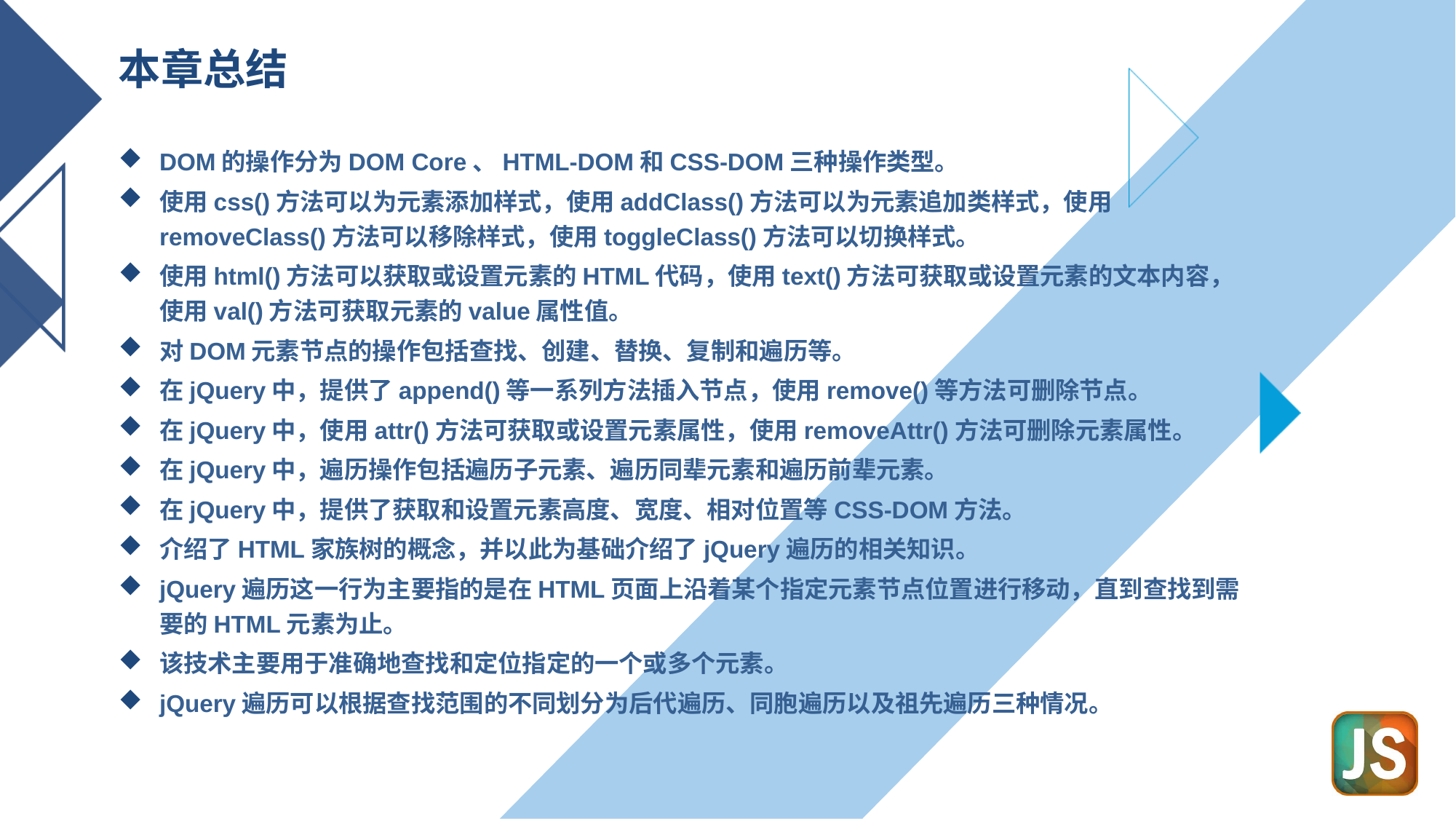

# 本章总结
DOM的操作分为DOM Core、HTML-DOM和CSS-DOM三种操作类型。
使用css()方法可以为元素添加样式，使用addClass()方法可以为元素追加类样式，使用removeClass()方法可以移除样式，使用toggleClass()方法可以切换样式。
使用html()方法可以获取或设置元素的HTML代码，使用text()方法可获取或设置元素的文本内容，使用val()方法可获取元素的value属性值。
对DOM元素节点的操作包括查找、创建、替换、复制和遍历等。
在jQuery中，提供了append()等一系列方法插入节点，使用remove()等方法可删除节点。
在jQuery中，使用attr()方法可获取或设置元素属性，使用removeAttr()方法可删除元素属性。
在jQuery中，遍历操作包括遍历子元素、遍历同辈元素和遍历前辈元素。
在jQuery中，提供了获取和设置元素高度、宽度、相对位置等CSS-DOM方法。
介绍了HTML家族树的概念，并以此为基础介绍了jQuery遍历的相关知识。
jQuery遍历这一行为主要指的是在HTML页面上沿着某个指定元素节点位置进行移动，直到查找到需要的HTML元素为止。
该技术主要用于准确地查找和定位指定的一个或多个元素。
jQuery遍历可以根据查找范围的不同划分为后代遍历、同胞遍历以及祖先遍历三种情况。